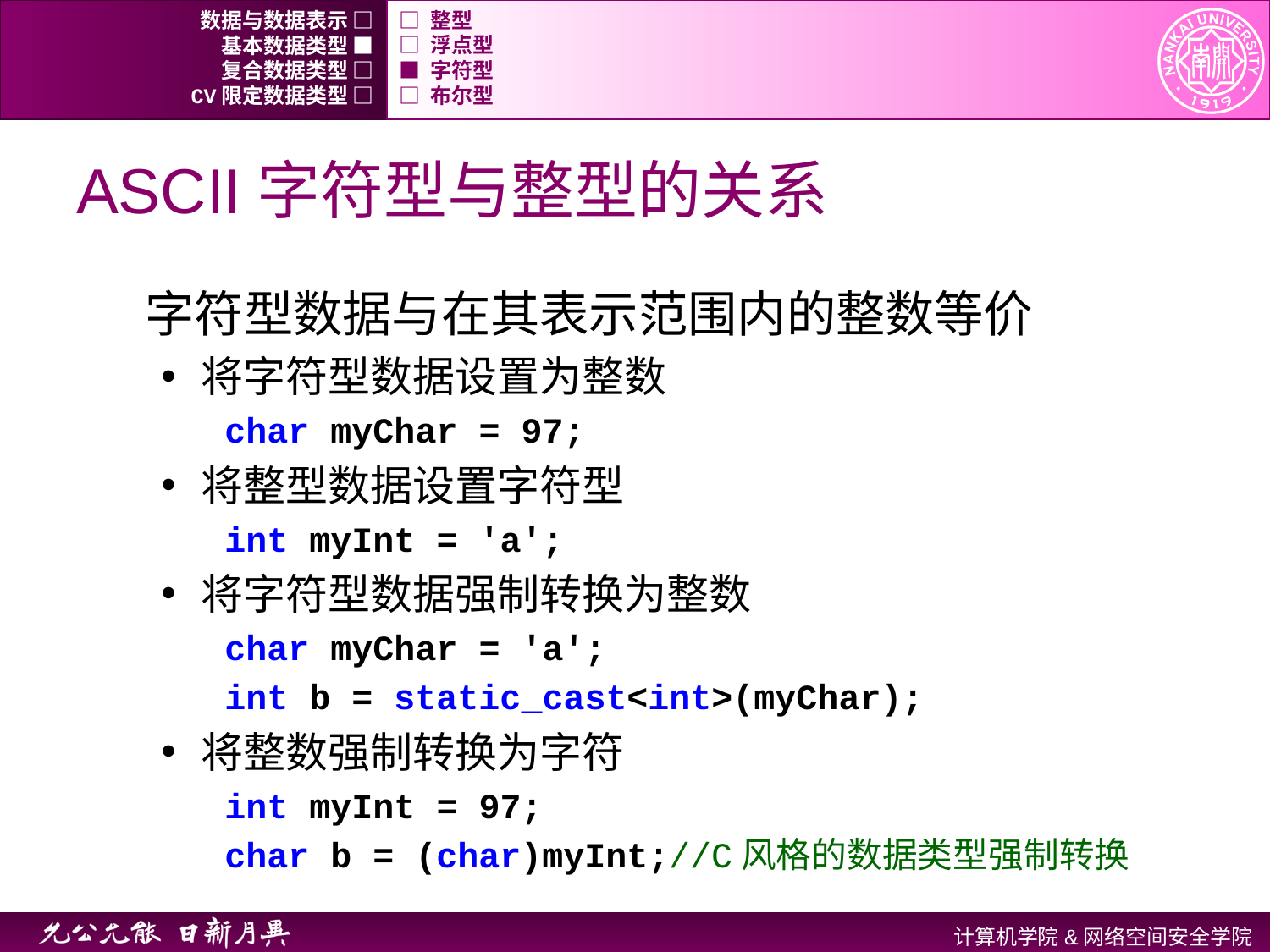

数据与数据表示 □
□ 整型
基本数据类型 ■
□ 浮点型
复合数据类型 □
■ 字符型
CV限定数据类型 □
□ 布尔型
# ASCII字符型与整型的关系
字符型数据与在其表示范围内的整数等价
将字符型数据设置为整数
char myChar = 97;
将整型数据设置字符型
int myInt = 'a';
将字符型数据强制转换为整数
char myChar = 'a';
int b = static_cast<int>(myChar);
将整数强制转换为字符
int myInt = 97;
char b = (char)myInt;//C风格的数据类型强制转换